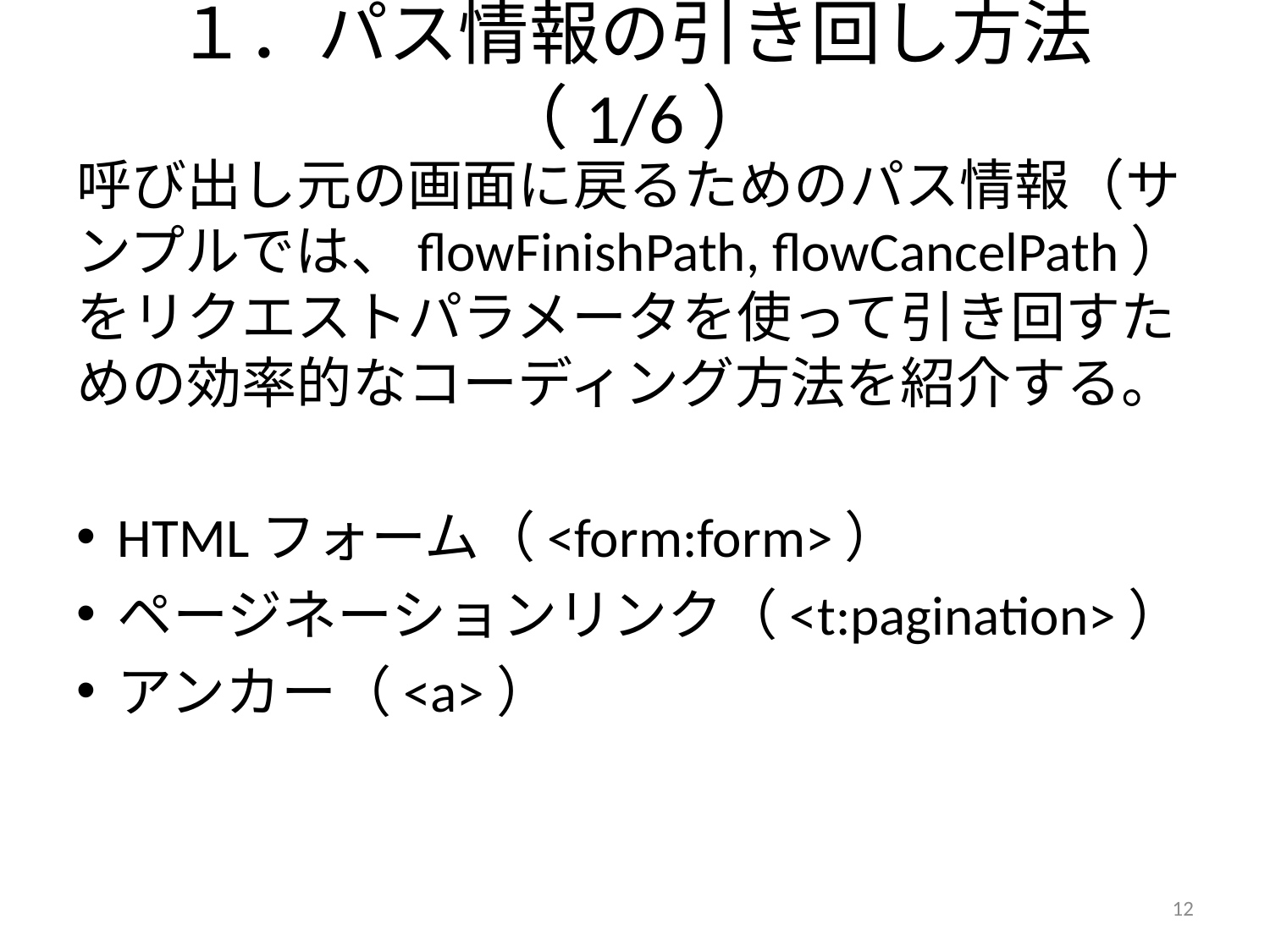

# １．パス情報の引き回し方法（1/6）
呼び出し元の画面に戻るためのパス情報（サンプルでは、flowFinishPath, flowCancelPath）をリクエストパラメータを使って引き回すための効率的なコーディング方法を紹介する。

HTMLフォーム（<form:form>）
ページネーションリンク（<t:pagination>）
アンカー（<a>）

12